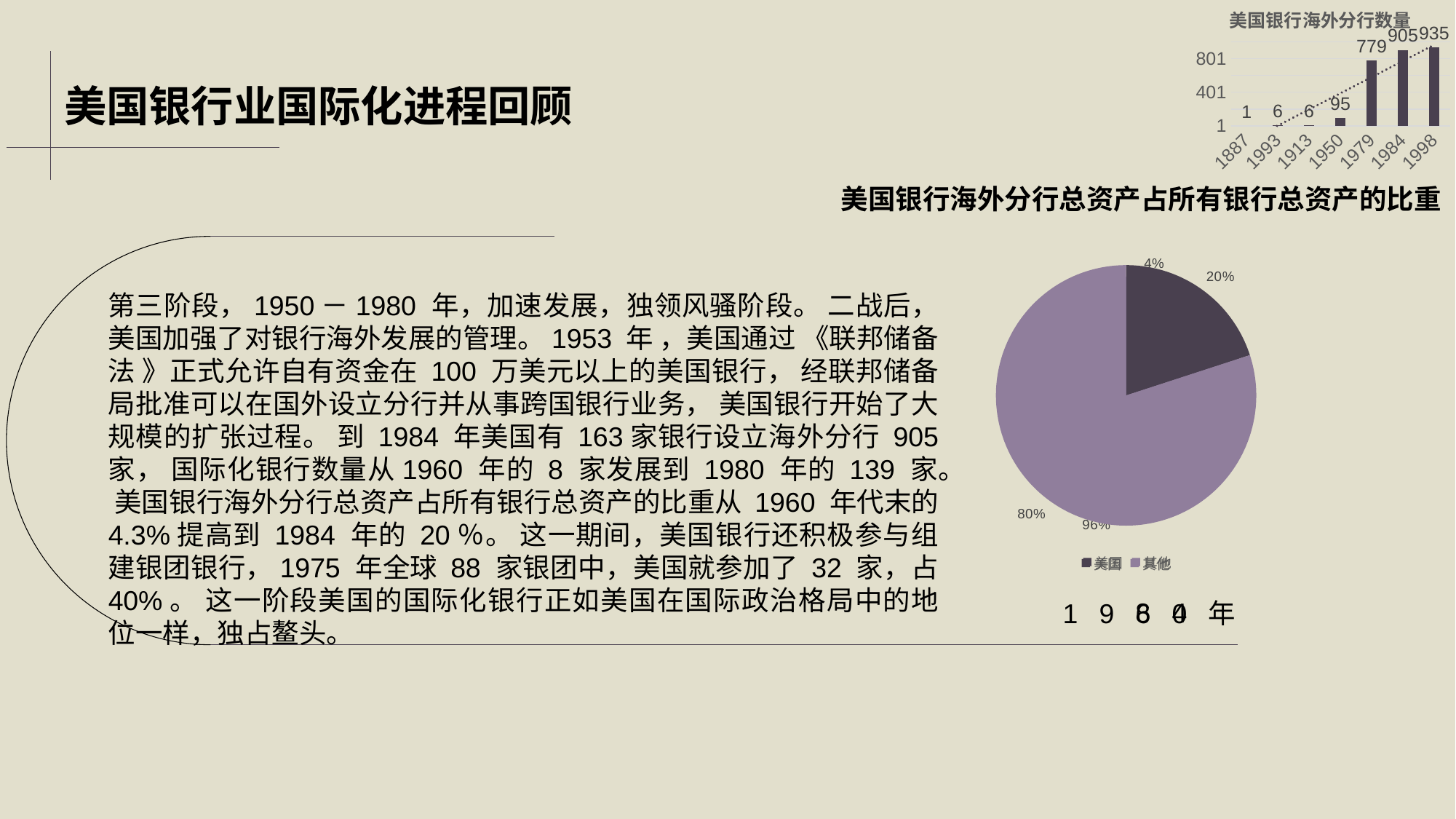

### Chart: 美国银行海外分行数量

| Category | 海外分行数量 |
|---|---|
| 1887 | 1.0 |
| 1993 | 6.0 |
| 1913 | 6.0 |
| 1950 | 95.0 |
| 1979 | 779.0 |
| 1984 | 905.0 |
| 1998 | 935.0 |
美国银行业国际化进程回顾
美国银行海外分行总资产占所有银行总资产的比重

### Chart

| Category | 美国银行海外分行总资产占所有银行总资产的比重 |
|---|---|
| 美国 | 0.043 |
| 其他 | 0.957 |

### Chart

| Category | 美国银行海外分行总资产占所有银行总资产的比重 |
|---|---|
| 美国 | 0.2 |
| 其他 | 0.8 |
第三阶段，1950－1980 年，加速发展，独领风骚阶段。 二战后， 美国加强了对银行海外发展的管理。1953 年 ，美国通过 《联邦储备法 》正式允许自有资金在 100 万美元以上的美国银行， 经联邦储备局批准可以在国外设立分行并从事跨国银行业务， 美国银行开始了大规模的扩张过程。 到 1984 年美国有 163家银行设立海外分行 905 家， 国际化银行数量从1960 年的 8 家发展到 1980 年的 139 家。 美国银行海外分行总资产占所有银行总资产的比重从 1960 年代末的 4.3%提高到 1984 年的 20％。 这一期间，美国银行还积极参与组建银团银行，1975 年全球 88 家银团中，美国就参加了 32 家，占 40%。 这一阶段美国的国际化银行正如美国在国际政治格局中的地位一样，独占鳌头。
4
8
1
9
6
0
年